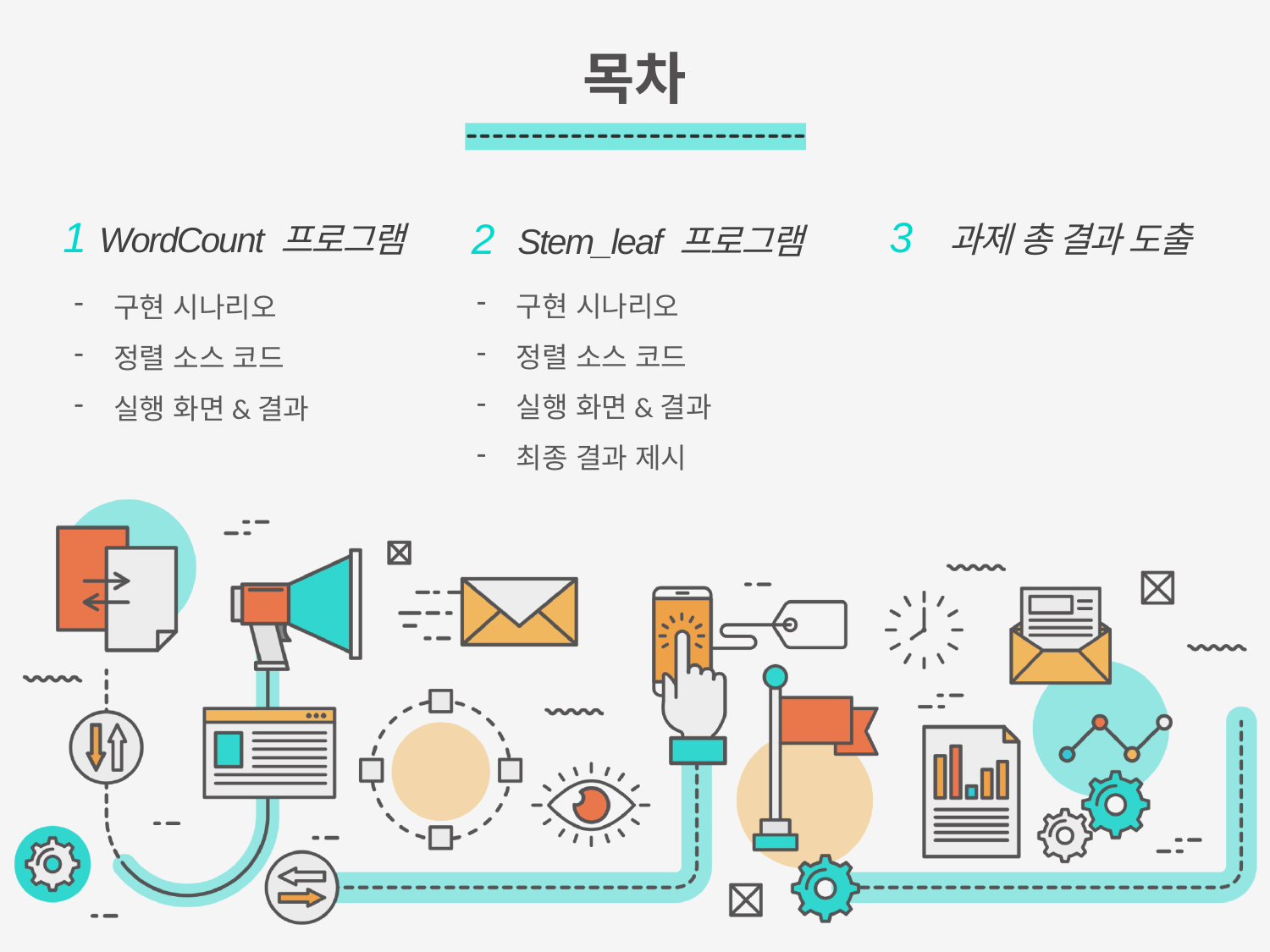

목차
1
WordCount 프로그램
3
2
Stem_leaf 프로그램
과제 총 결과 도출
구현 시나리오
정렬 소스 코드
실행 화면&결과
구현 시나리오
정렬 소스 코드
실행 화면&결과
최종 결과 제시